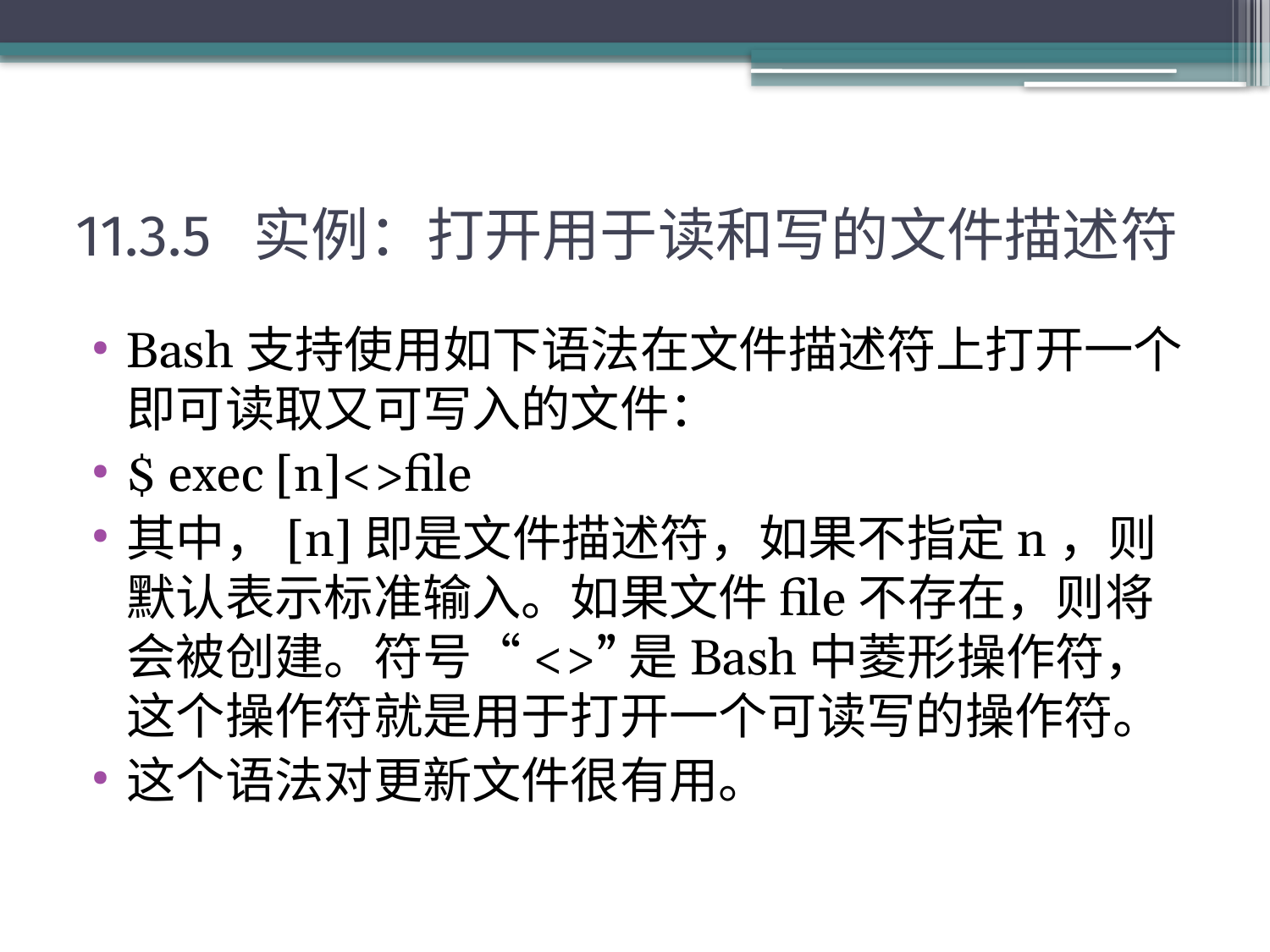

# 11.3.5  实例：打开用于读和写的文件描述符
Bash支持使用如下语法在文件描述符上打开一个即可读取又可写入的文件：
$ exec [n]<>file
其中，[n]即是文件描述符，如果不指定n，则默认表示标准输入。如果文件file不存在，则将会被创建。符号“<>”是Bash中菱形操作符，这个操作符就是用于打开一个可读写的操作符。
这个语法对更新文件很有用。